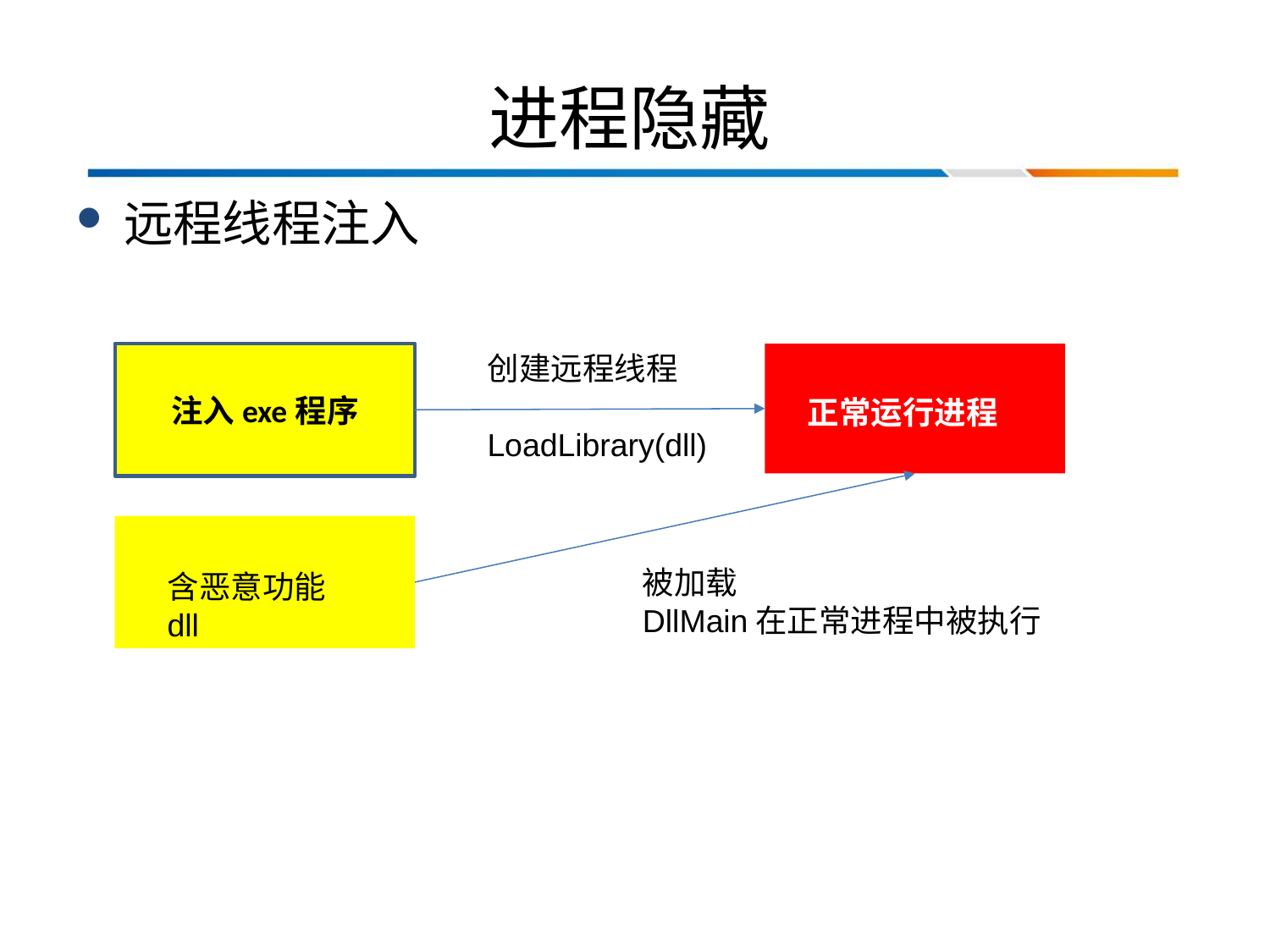

# 进程隐藏
远程线程注入

创建远程线程

LoadLibrary(dll)
注入exe程序

正常运行进程

被加载
DllMain在正常进程中被执行
含恶意功能dll